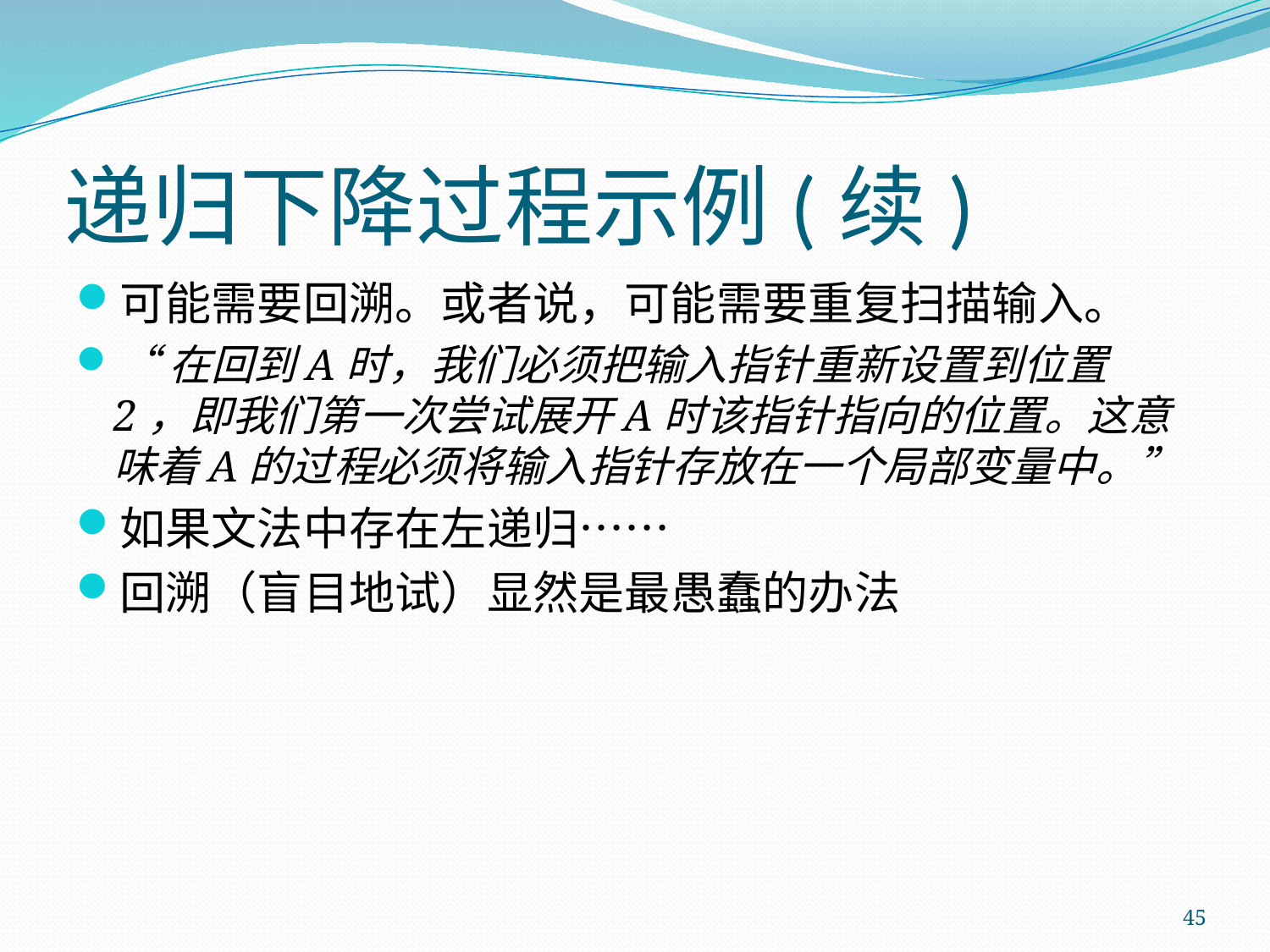

# 递归下降过程示例(续)
可能需要回溯。或者说，可能需要重复扫描输入。
“在回到A时，我们必须把输入指针重新设置到位置2，即我们第一次尝试展开A时该指针指向的位置。这意味着A的过程必须将输入指针存放在一个局部变量中。”
如果文法中存在左递归……
回溯（盲目地试）显然是最愚蠢的办法
45